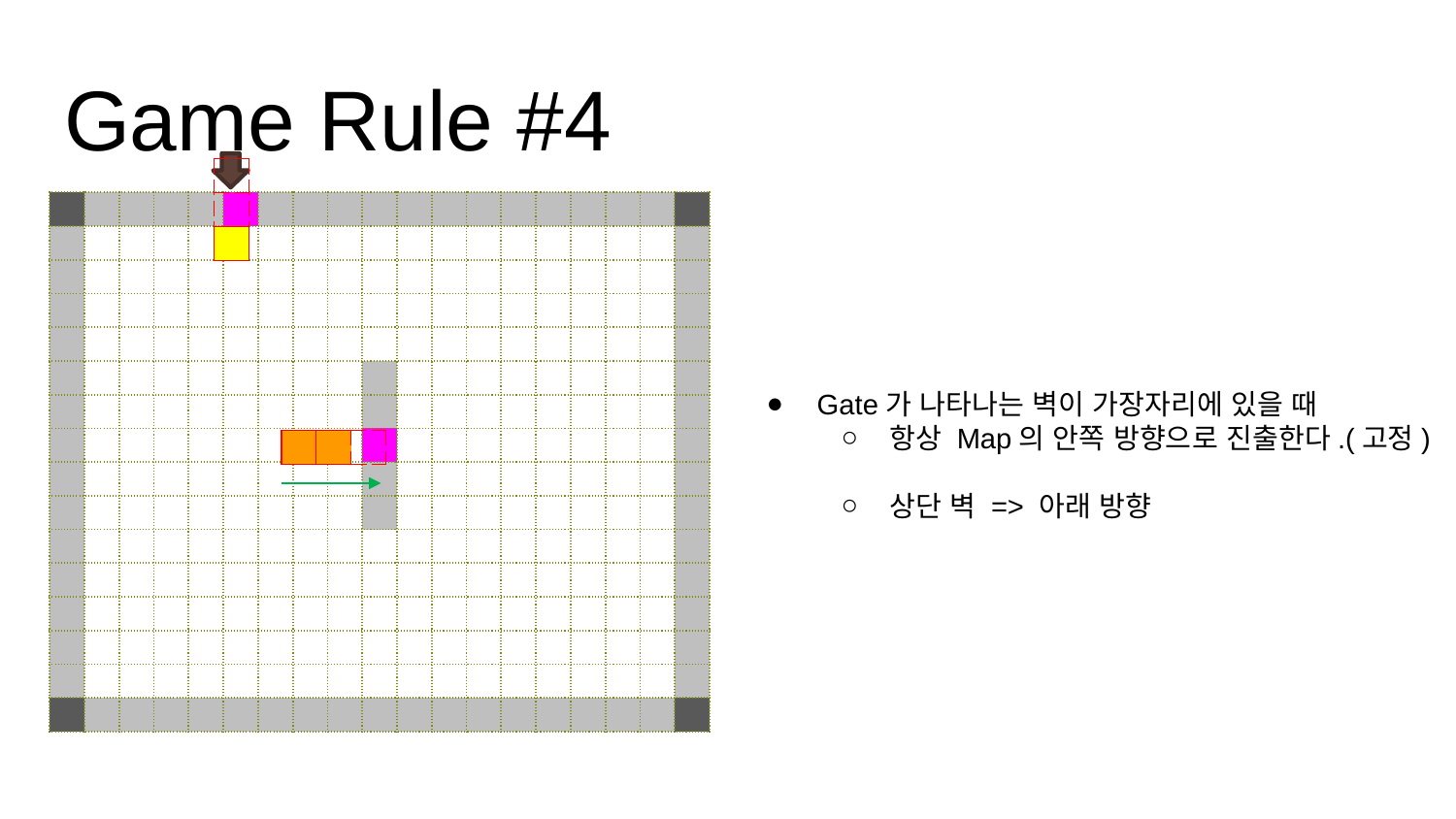

# Game Rule #4

|  |
| --- |
|  |
|  |
|  |  |  |  |  |  |  |  |  |  |  |  |  |  |  |  |  |  |  |
| --- | --- | --- | --- | --- | --- | --- | --- | --- | --- | --- | --- | --- | --- | --- | --- | --- | --- | --- |
|  |  |  |  |  |  |  |  |  |  |  |  |  |  |  |  |  |  |  |
|  |  |  |  |  |  |  |  |  |  |  |  |  |  |  |  |  |  |  |
|  |  |  |  |  |  |  |  |  |  |  |  |  |  |  |  |  |  |  |
|  |  |  |  |  |  |  |  |  |  |  |  |  |  |  |  |  |  |  |
|  |  |  |  |  |  |  |  |  |  |  |  |  |  |  |  |  |  |  |
|  |  |  |  |  |  |  |  |  |  |  |  |  |  |  |  |  |  |  |
|  |  |  |  |  |  |  |  |  |  |  |  |  |  |  |  |  |  |  |
|  |  |  |  |  |  |  |  |  |  |  |  |  |  |  |  |  |  |  |
|  |  |  |  |  |  |  |  |  |  |  |  |  |  |  |  |  |  |  |
|  |  |  |  |  |  |  |  |  |  |  |  |  |  |  |  |  |  |  |
|  |  |  |  |  |  |  |  |  |  |  |  |  |  |  |  |  |  |  |
|  |  |  |  |  |  |  |  |  |  |  |  |  |  |  |  |  |  |  |
|  |  |  |  |  |  |  |  |  |  |  |  |  |  |  |  |  |  |  |
|  |  |  |  |  |  |  |  |  |  |  |  |  |  |  |  |  |  |  |
|  |  |  |  |  |  |  |  |  |  |  |  |  |  |  |  |  |  |  |
Gate가 나타나는 벽이 가장자리에 있을 때
항상 Map의 안쪽 방향으로 진출한다.(고정)
상단 벽 => 아래 방향
|  |  |  |
| --- | --- | --- |